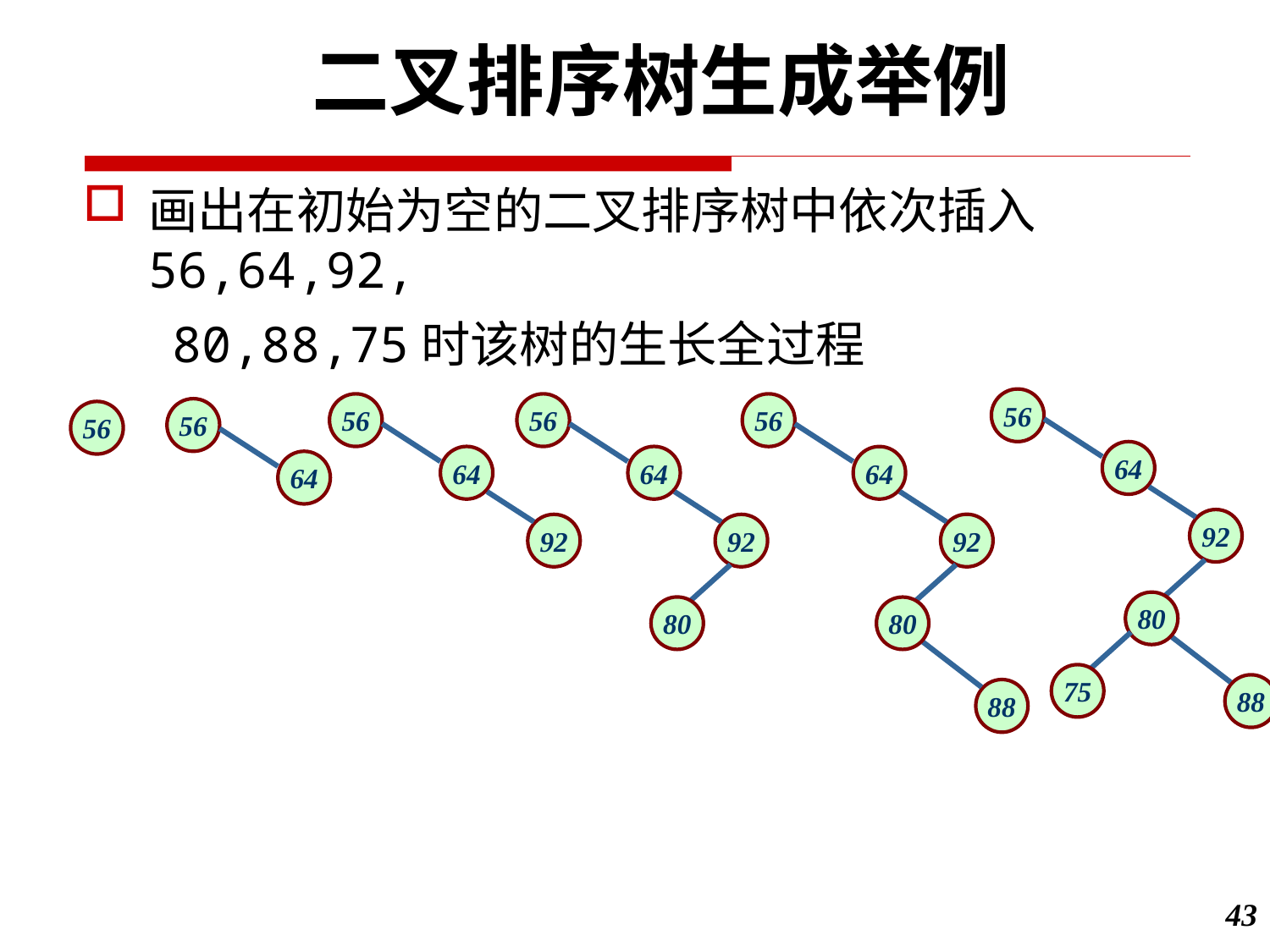

二叉排序树生成举例
画出在初始为空的二叉排序树中依次插入56,64,92,
   80,88,75时该树的生长全过程
56

64

92

80

75
88
56

64

92
56

64

92

80
56

64

92

80

88
56

64
56
43